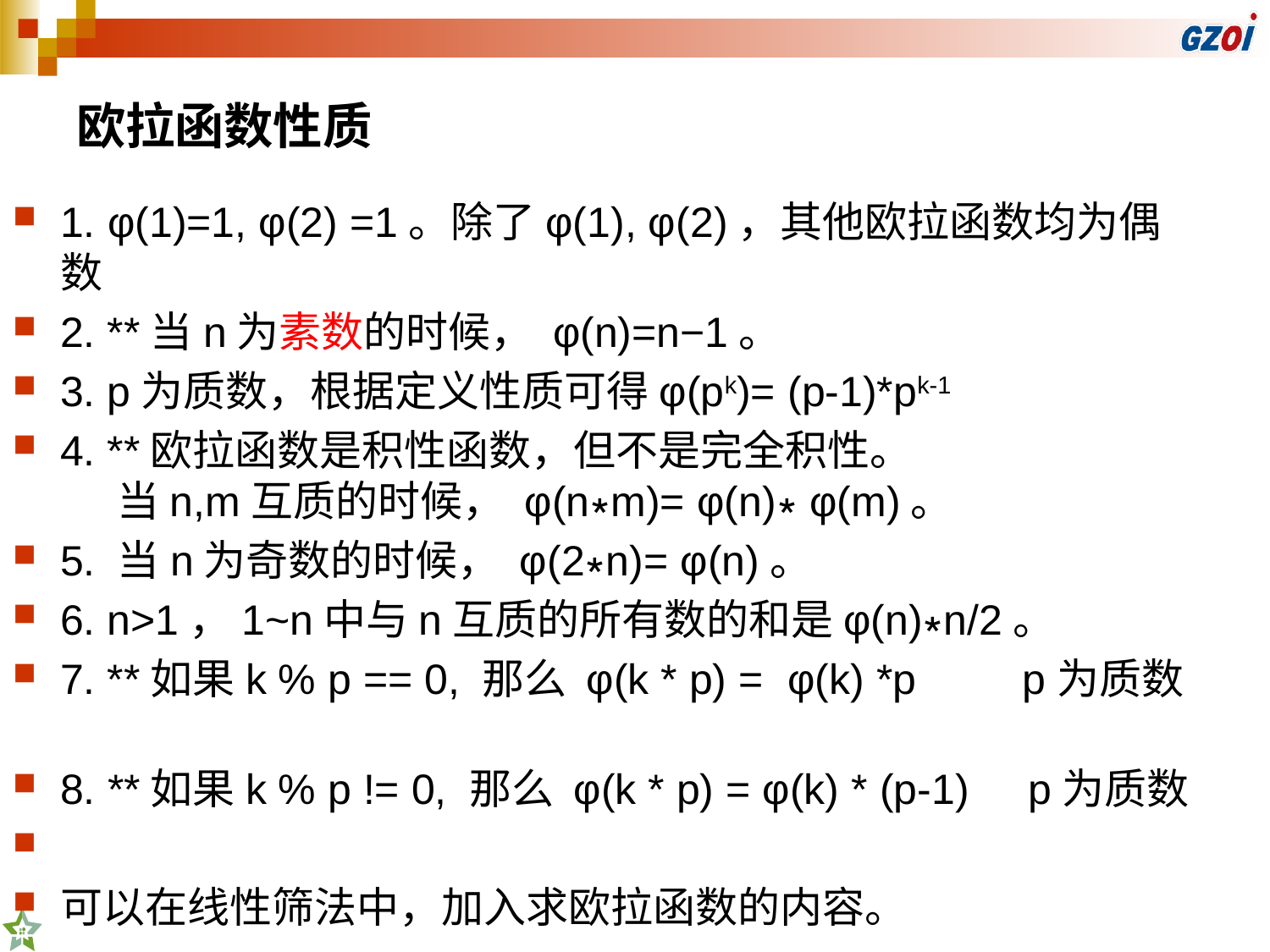

# 欧拉函数性质
1. φ(1)=1, φ(2) =1。除了φ(1), φ(2)，其他欧拉函数均为偶数
2. **当n为素数的时候， φ(n)=n−1。
3. p为质数，根据定义性质可得φ(pk)= (p-1)*pk-1
4. **欧拉函数是积性函数，但不是完全积性。
      当n,m互质的时候， φ(n∗m)= φ(n)∗ φ(m)。
5. 当n为奇数的时候， φ(2∗n)= φ(n)。
6. n>1，1~n中与n互质的所有数的和是φ(n)∗n/2。
7. **如果k % p == 0, 那么 φ(k * p) =  φ(k) *p         p为质数
8. **如果k % p != 0, 那么 φ(k * p) = φ(k) * (p-1)     p为质数

可以在线性筛法中，加入求欧拉函数的内容。